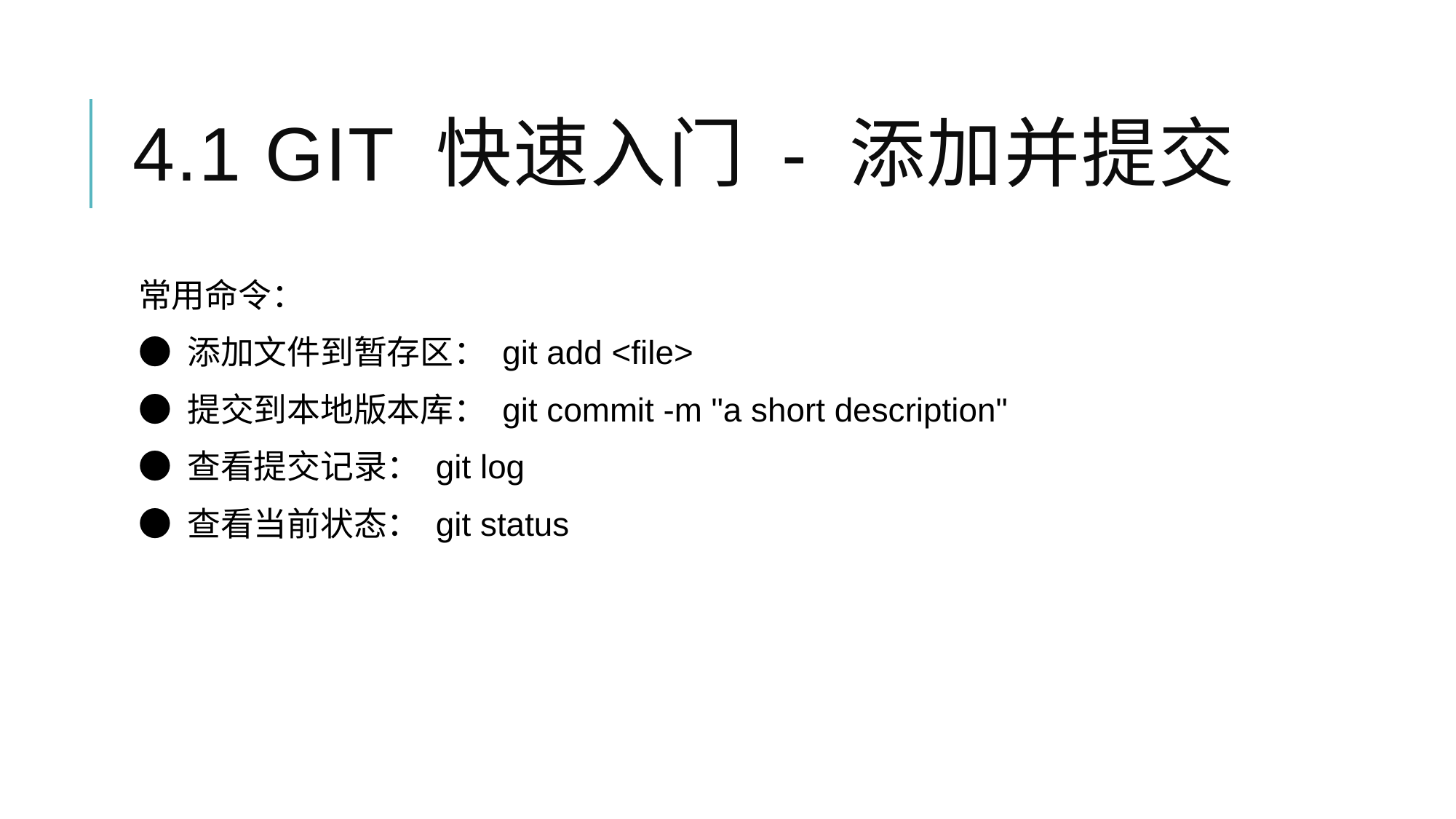

# 4.1 Git 快速入门 - 添加并提交
常用命令：
● 添加文件到暂存区： git add <file>
● 提交到本地版本库： git commit -m "a short description"
● 查看提交记录： git log
● 查看当前状态： git status